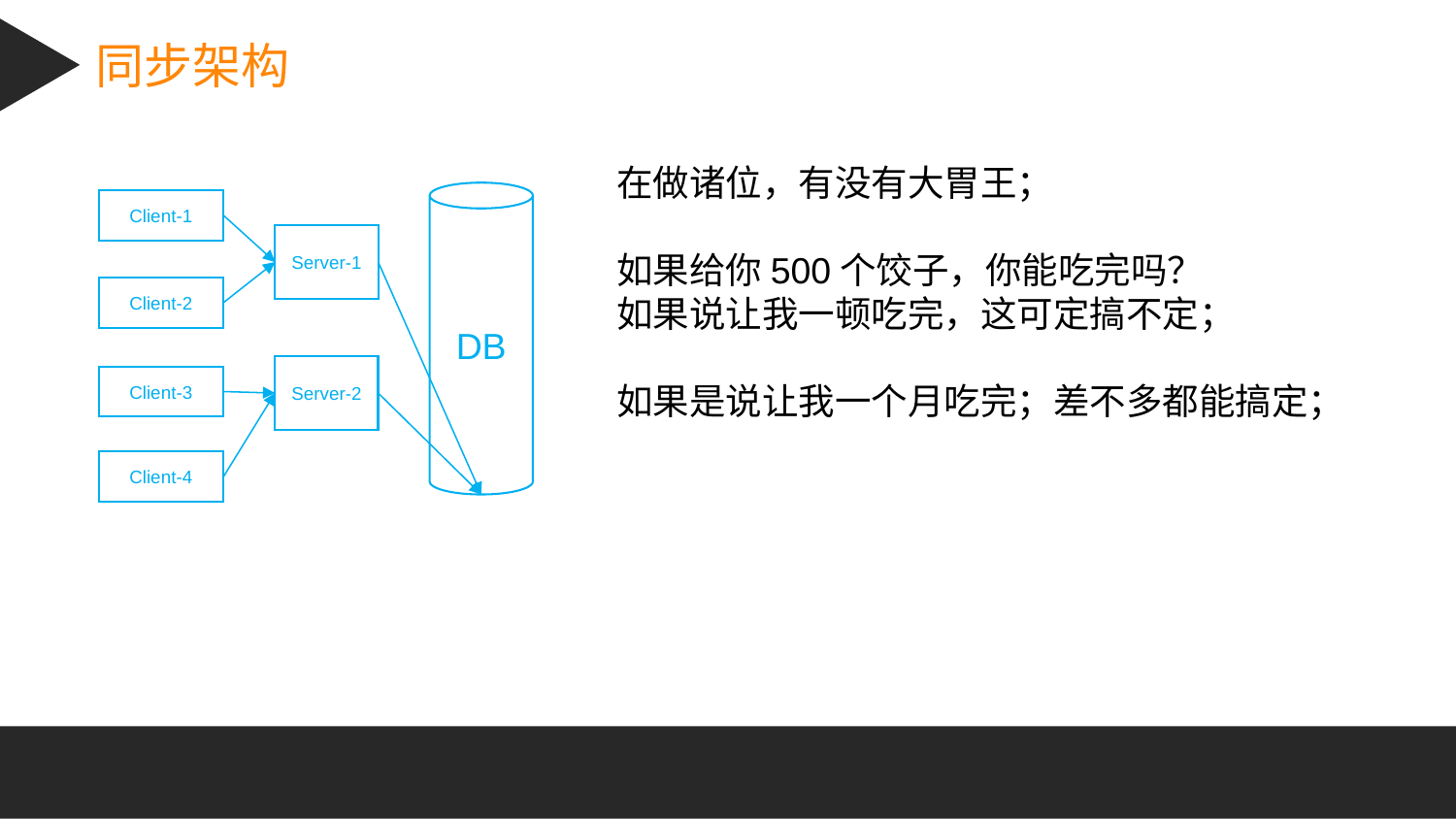

同步架构
在做诸位，有没有大胃王；

如果给你500个饺子，你能吃完吗？
如果说让我一顿吃完，这可定搞不定；

如果是说让我一个月吃完；差不多都能搞定；
DB
Client-1
Server-1
Client-2
Server-2
Client-3
Client-4